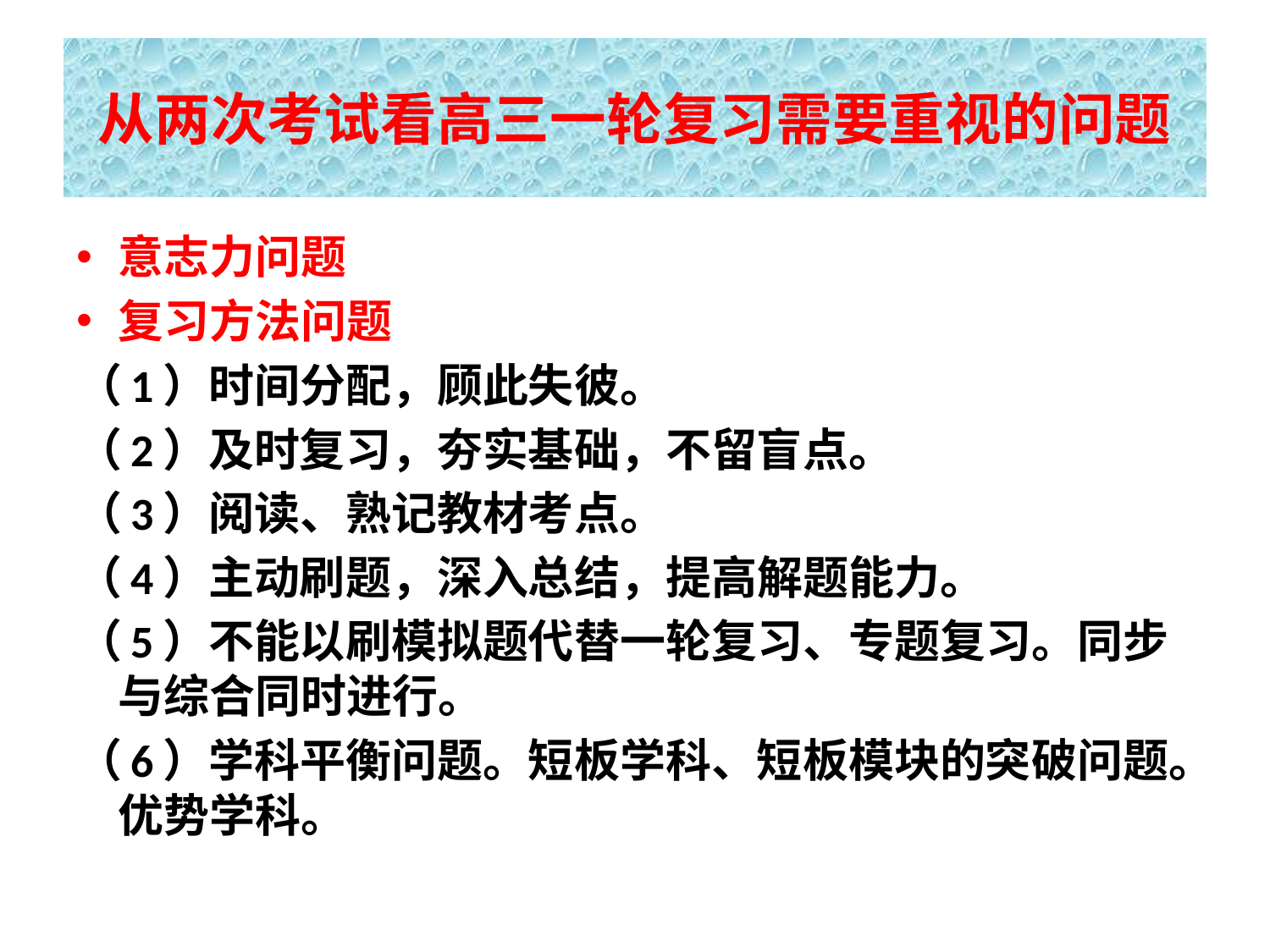

# 从两次考试看高三一轮复习需要重视的问题
意志力问题
复习方法问题
（1）时间分配，顾此失彼。
（2）及时复习，夯实基础，不留盲点。
（3）阅读、熟记教材考点。
（4）主动刷题，深入总结，提高解题能力。
（5）不能以刷模拟题代替一轮复习、专题复习。同步与综合同时进行。
（6）学科平衡问题。短板学科、短板模块的突破问题。优势学科。